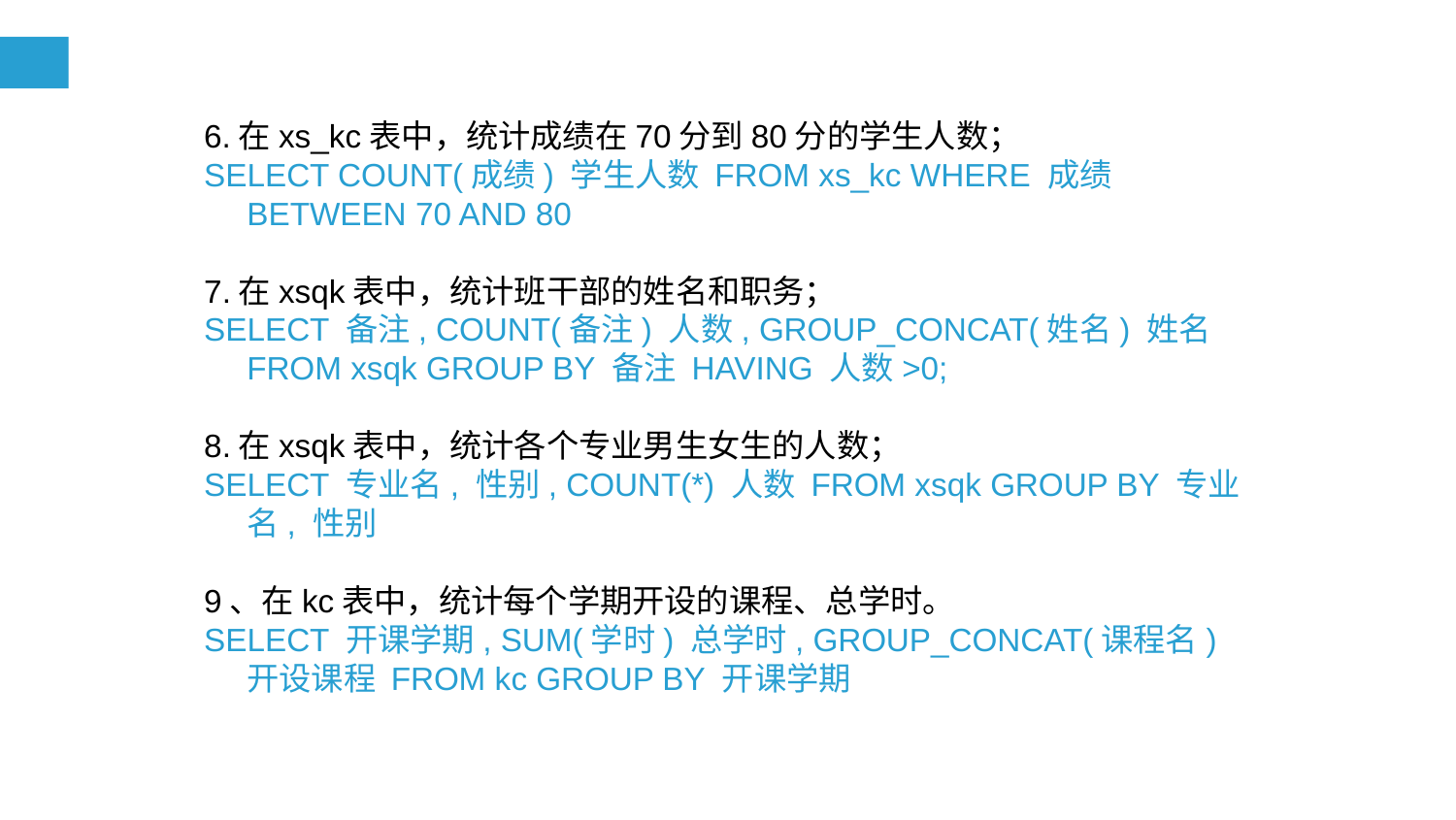

6.在xs_kc表中，统计成绩在70分到80分的学生人数；
SELECT COUNT(成绩) 学生人数 FROM xs_kc WHERE 成绩 BETWEEN 70 AND 80

7.在xsqk表中，统计班干部的姓名和职务；
SELECT 备注, COUNT(备注) 人数, GROUP_CONCAT(姓名) 姓名 FROM xsqk GROUP BY 备注 HAVING 人数>0;

8.在xsqk表中，统计各个专业男生女生的人数；
SELECT 专业名, 性别, COUNT(*) 人数 FROM xsqk GROUP BY 专业名, 性别

9、在kc表中，统计每个学期开设的课程、总学时。
SELECT 开课学期, SUM(学时) 总学时, GROUP_CONCAT(课程名) 开设课程 FROM kc GROUP BY 开课学期